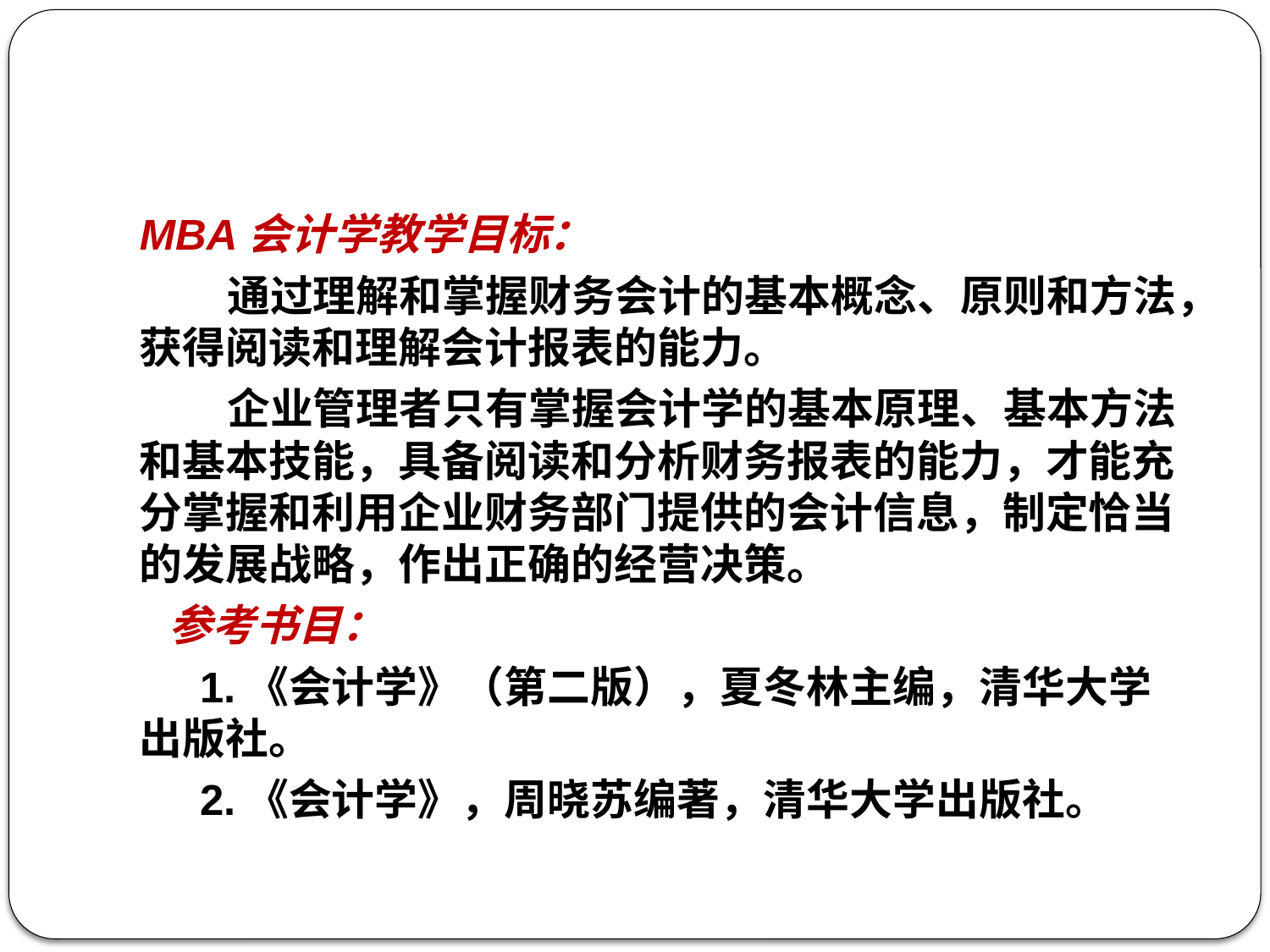

#
MBA会计学教学目标：
        通过理解和掌握财务会计的基本概念、原则和方法，获得阅读和理解会计报表的能力。
        企业管理者只有掌握会计学的基本原理、基本方法和基本技能，具备阅读和分析财务报表的能力，才能充分掌握和利用企业财务部门提供的会计信息，制定恰当的发展战略，作出正确的经营决策。
  参考书目：
     1.《会计学》（第二版），夏冬林主编，清华大学出版社。
     2.《会计学》，周晓苏编著，清华大学出版社。